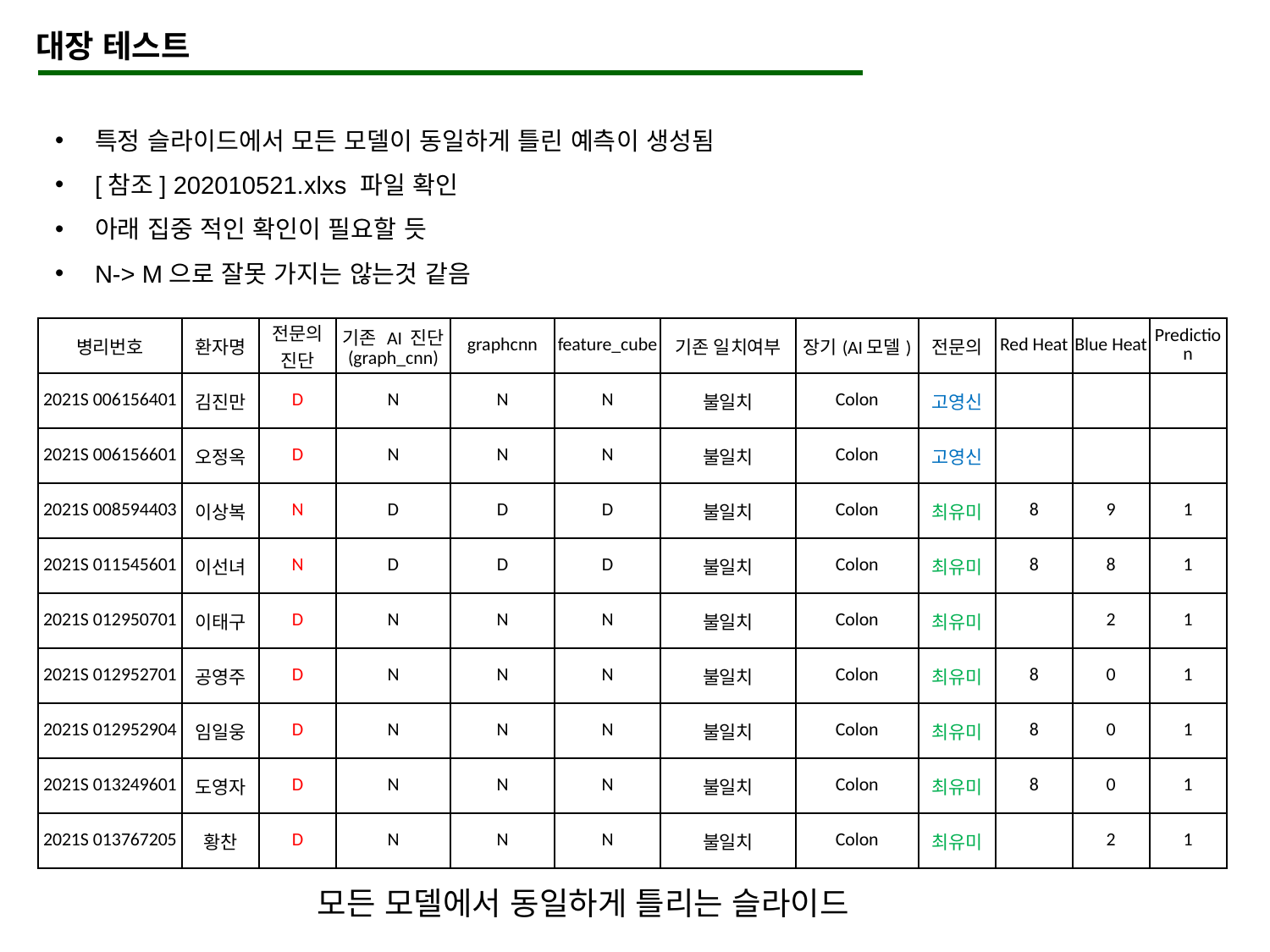

대장 테스트
특정 슬라이드에서 모든 모델이 동일하게 틀린 예측이 생성됨
[참조] 202010521.xlxs 파일 확인
아래 집중 적인 확인이 필요할 듯
N-> M으로 잘못 가지는 않는것 같음
| 병리번호 | 환자명 | 전문의 진단 | 기존 AI 진단 (graph\_cnn) | graphcnn | feature\_cube | 기존 일치여부 | 장기(AI모델) | 전문의 | Red Heat | Blue Heat | Prediction |
| --- | --- | --- | --- | --- | --- | --- | --- | --- | --- | --- | --- |
| 2021S 006156401 | 김진만 | D | N | N | N | 불일치 | Colon | 고영신 |  |  |  |
| 2021S 006156601 | 오정옥 | D | N | N | N | 불일치 | Colon | 고영신 |  |  |  |
| 2021S 008594403 | 이상복 | N | D | D | D | 불일치 | Colon | 최유미 | 8 | 9 | 1 |
| 2021S 011545601 | 이선녀 | N | D | D | D | 불일치 | Colon | 최유미 | 8 | 8 | 1 |
| 2021S 012950701 | 이태구 | D | N | N | N | 불일치 | Colon | 최유미 |  | 2 | 1 |
| 2021S 012952701 | 공영주 | D | N | N | N | 불일치 | Colon | 최유미 | 8 | 0 | 1 |
| 2021S 012952904 | 임일웅 | D | N | N | N | 불일치 | Colon | 최유미 | 8 | 0 | 1 |
| 2021S 013249601 | 도영자 | D | N | N | N | 불일치 | Colon | 최유미 | 8 | 0 | 1 |
| 2021S 013767205 | 황찬 | D | N | N | N | 불일치 | Colon | 최유미 |  | 2 | 1 |
모든 모델에서 동일하게 틀리는 슬라이드